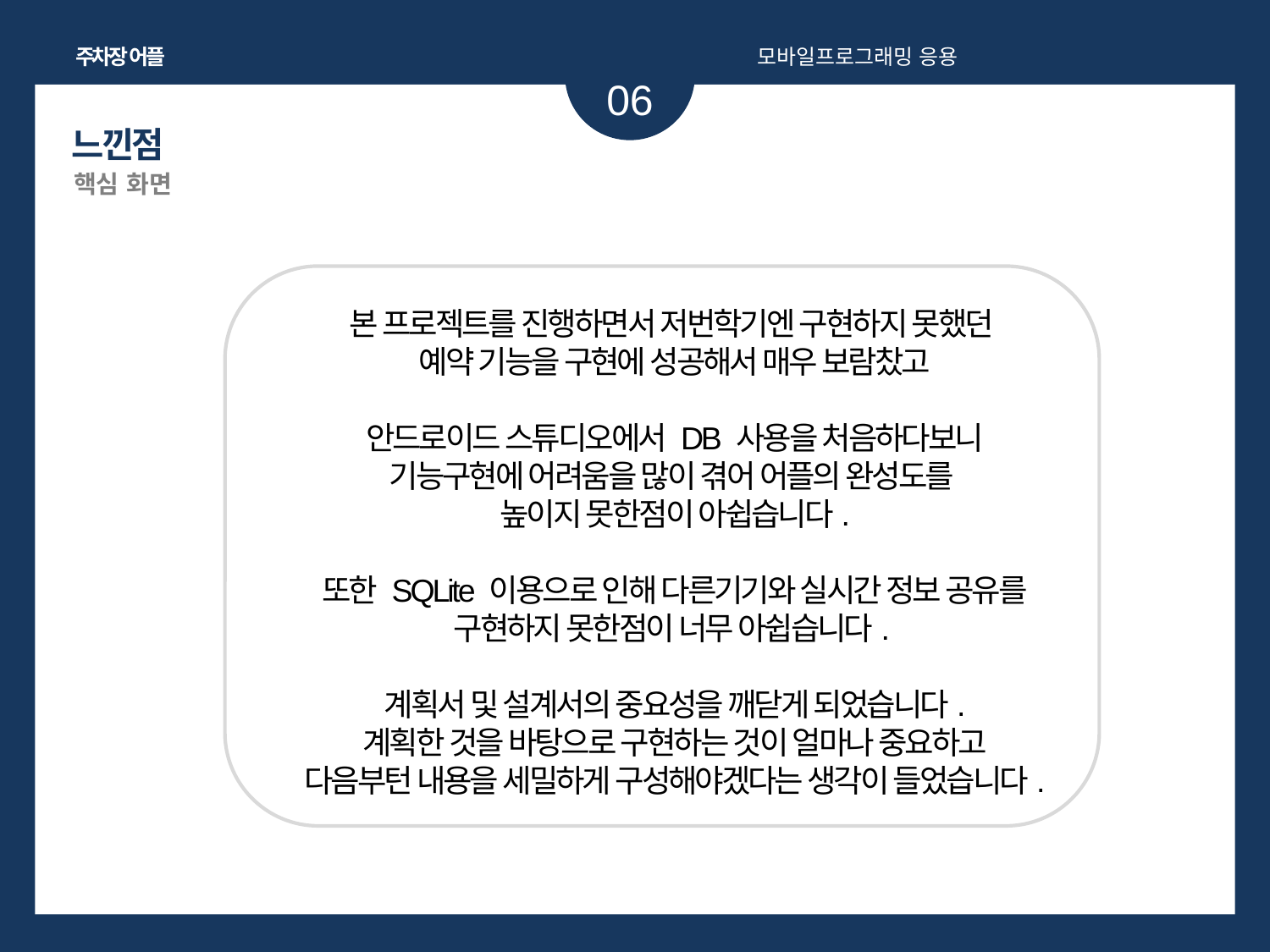

주차장 어플
모바일프로그래밍 응용
06

느낀점
핵심 화면

본 프로젝트를 진행하면서 저번학기엔 구현하지 못했던
예약 기능을 구현에 성공해서 매우 보람찼고

안드로이드 스튜디오에서 DB 사용을 처음하다보니
기능구현에 어려움을 많이 겪어 어플의 완성도를
높이지 못한점이 아쉽습니다.

또한 SQLite 이용으로 인해 다른기기와 실시간 정보 공유를
구현하지 못한점이 너무 아쉽습니다.

계획서 및 설계서의 중요성을 깨닫게 되었습니다.
계획한 것을 바탕으로 구현하는 것이 얼마나 중요하고
다음부턴 내용을 세밀하게 구성해야겠다는 생각이 들었습니다.